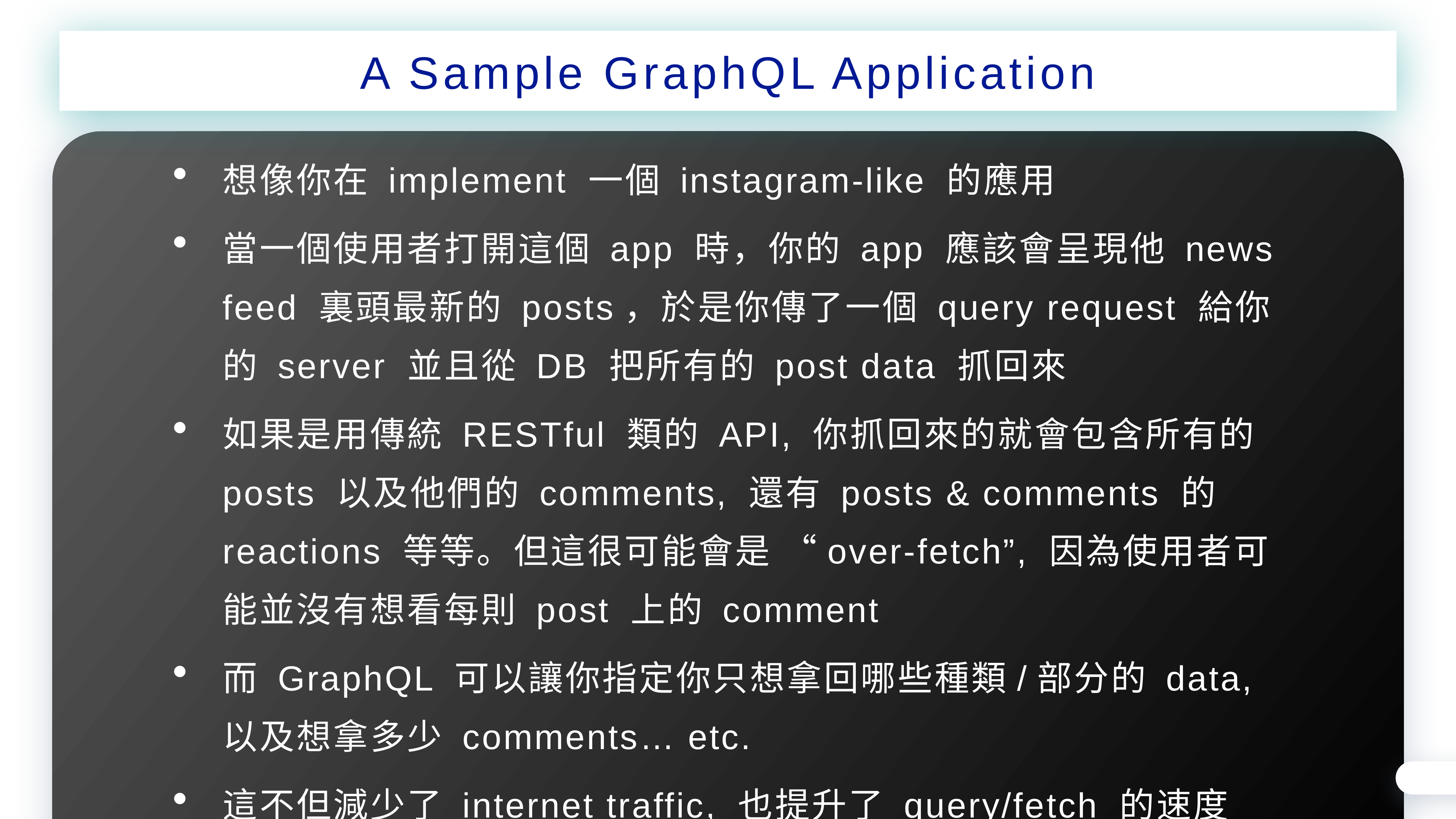

A Sample GraphQL Application
想像你在 implement 一個 instagram-like 的應用
當一個使用者打開這個 app 時，你的 app 應該會呈現他 news feed 裏頭最新的 posts，於是你傳了一個 query request 給你的 server 並且從 DB 把所有的 post data 抓回來
如果是用傳統 RESTful 類的 API, 你抓回來的就會包含所有的 posts 以及他們的 comments, 還有 posts & comments 的 reactions 等等。但這很可能會是 “over-fetch”, 因為使用者可能並沒有想看每則 post 上的 comment
而 GraphQL 可以讓你指定你只想拿回哪些種類/部分的 data, 以及想拿多少 comments… etc.
這不但減少了 internet traffic, 也提升了 query/fetch 的速度
5